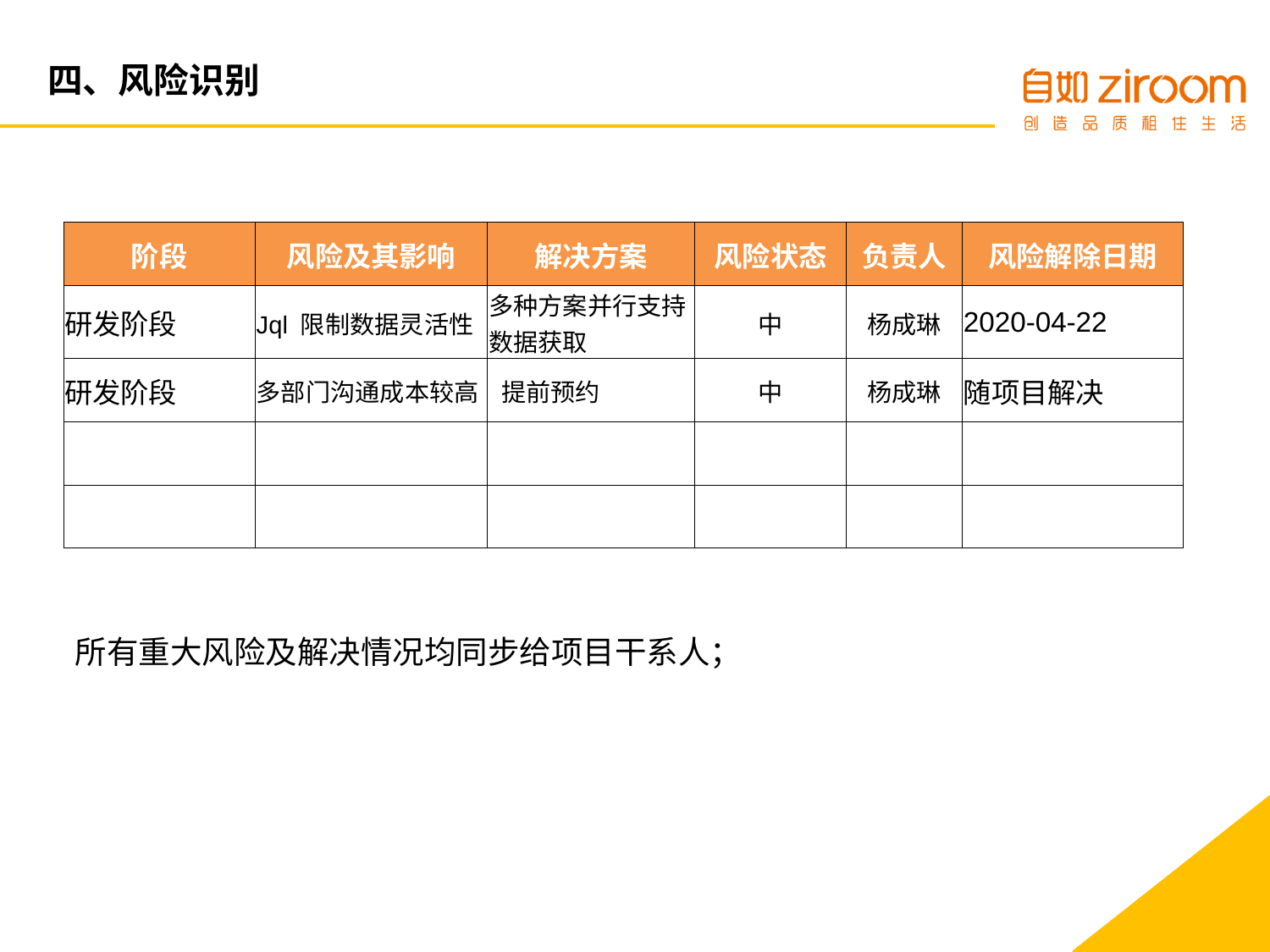

# 四、风险识别
| 阶段 | 风险及其影响 | 解决方案 | 风险状态 | 负责人 | 风险解除日期 |
| --- | --- | --- | --- | --- | --- |
| 研发阶段 | Jql 限制数据灵活性 | 多种方案并行支持数据获取 | 中 | 杨成琳 | 2020-04-22 |
| 研发阶段 | 多部门沟通成本较高 | 提前预约 | 中 | 杨成琳 | 随项目解决 |
|  |  |  |  |  |  |
|  |  |  |  |  |  |
所有重大风险及解决情况均同步给项目干系人；